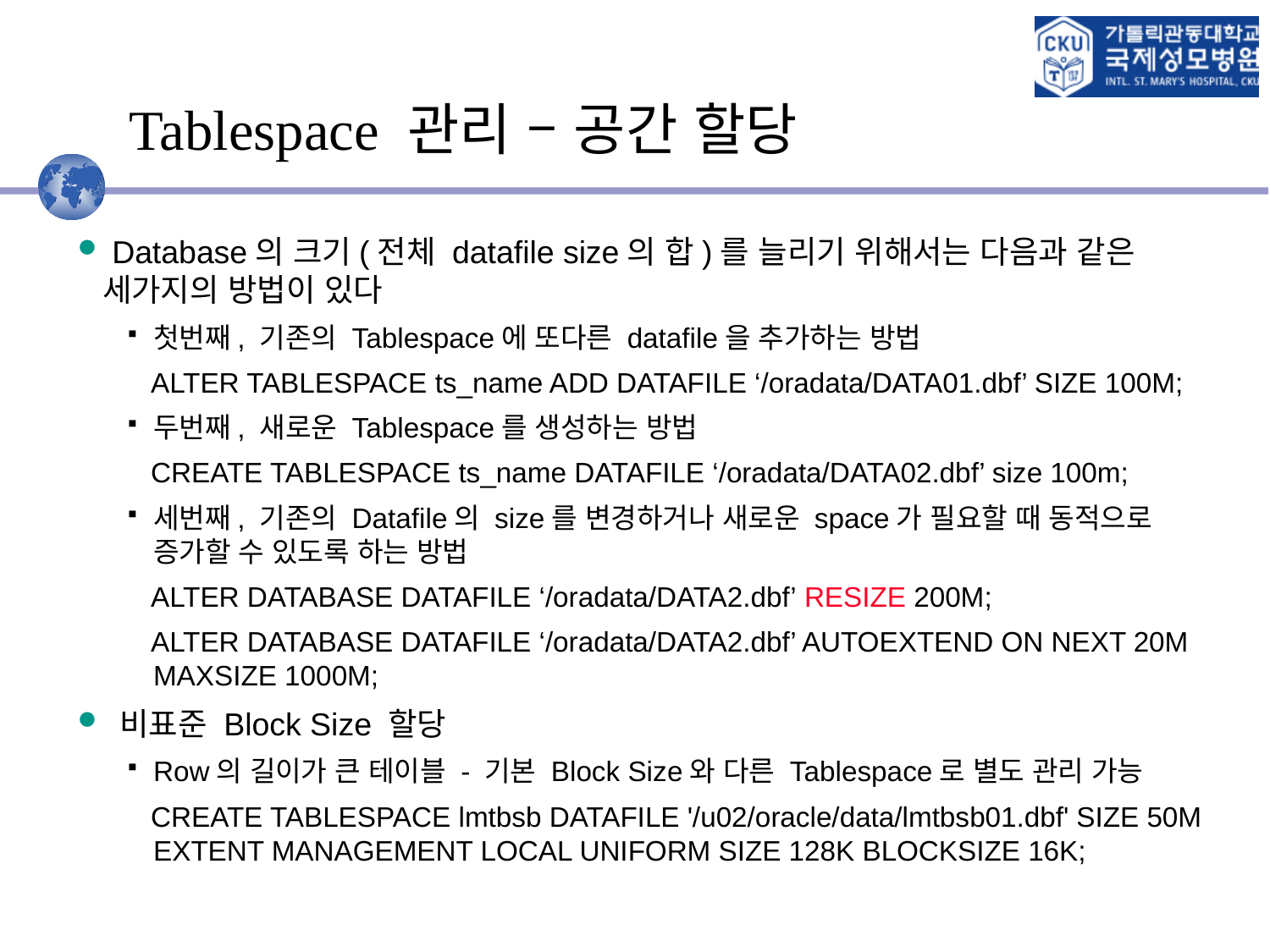

# Tablespace 관리 – 공간 할당

 Database의 크기(전체 datafile size의 합)를 늘리기 위해서는 다음과 같은 세가지의 방법이 있다
첫번째, 기존의 Tablespace에 또다른 datafile을 추가하는 방법
   ALTER TABLESPACE ts_name ADD DATAFILE ‘/oradata/DATA01.dbf’ SIZE 100M;
두번째, 새로운 Tablespace를 생성하는 방법
   CREATE TABLESPACE ts_name DATAFILE ‘/oradata/DATA02.dbf’ size 100m;
세번째, 기존의 Datafile의 size를 변경하거나 새로운 space가 필요할 때 동적으로 증가할 수 있도록 하는 방법
   ALTER DATABASE DATAFILE ‘/oradata/DATA2.dbf’ RESIZE 200M;
   ALTER DATABASE DATAFILE ‘/oradata/DATA2.dbf’ AUTOEXTEND ON NEXT 20M  MAXSIZE 1000M;
 비표준 Block Size 할당
Row의 길이가 큰 테이블 - 기본 Block Size와 다른 Tablespace로 별도 관리 가능
   CREATE TABLESPACE lmtbsb DATAFILE '/u02/oracle/data/lmtbsb01.dbf' SIZE 50M EXTENT MANAGEMENT LOCAL UNIFORM SIZE 128K BLOCKSIZE 16K;